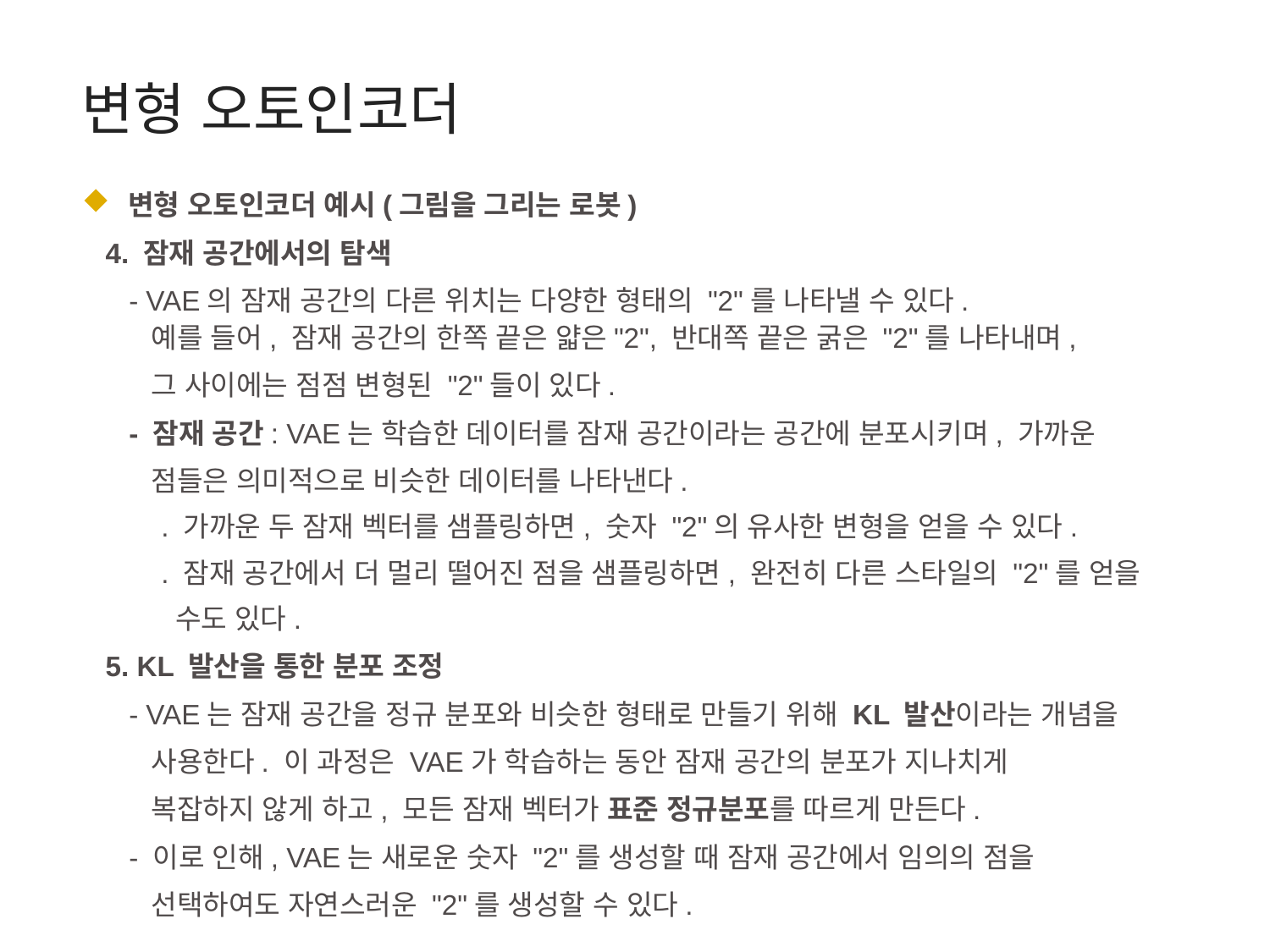

변형 오토인코더
 변형 오토인코더 예시(그림을 그리는 로봇)
   4. 잠재 공간에서의 탐색
      - VAE의 잠재 공간의 다른 위치는 다양한 형태의 "2"를 나타낼 수 있다.
        예를 들어, 잠재 공간의 한쪽 끝은 얇은"2", 반대쪽 끝은 굵은 "2"를 나타내며,
        그 사이에는 점점 변형된 "2"들이 있다.
      - 잠재 공간: VAE는 학습한 데이터를 잠재 공간이라는 공간에 분포시키며, 가까운
        점들은 의미적으로 비슷한 데이터를 나타낸다.
  . 가까운 두 잠재 벡터를 샘플링하면, 숫자 "2"의 유사한 변형을 얻을 수 있다.
  . 잠재 공간에서 더 멀리 떨어진 점을 샘플링하면, 완전히 다른 스타일의 "2"를 얻을
   수도 있다.
   5. KL 발산을 통한 분포 조정
      - VAE는 잠재 공간을 정규 분포와 비슷한 형태로 만들기 위해 KL 발산이라는 개념을
        사용한다. 이 과정은 VAE가 학습하는 동안 잠재 공간의 분포가 지나치게
        복잡하지 않게 하고, 모든 잠재 벡터가 표준 정규분포를 따르게 만든다.
      - 이로 인해, VAE는 새로운 숫자 "2"를 생성할 때 잠재 공간에서 임의의 점을
        선택하여도 자연스러운 "2"를 생성할 수 있다.